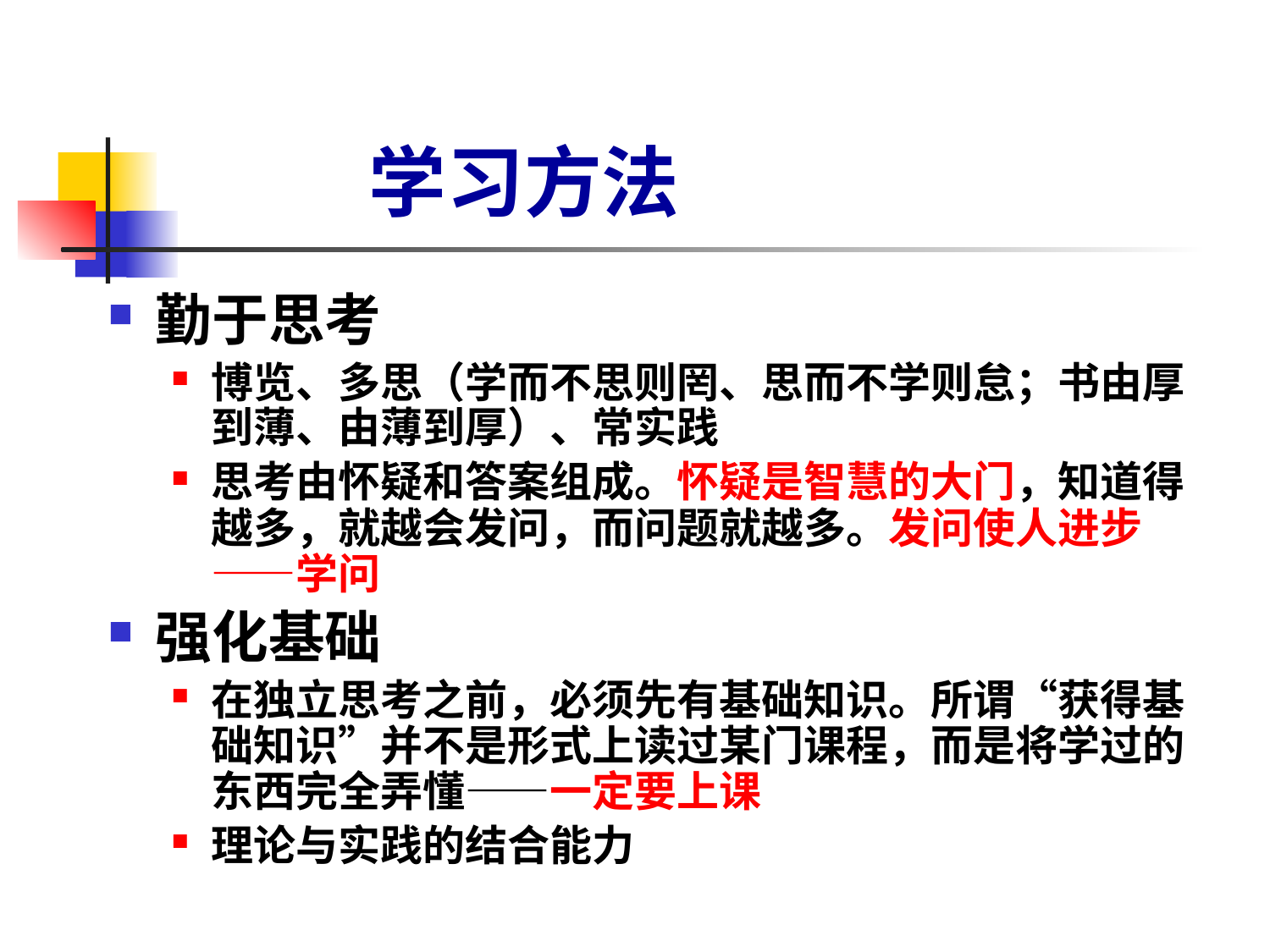

# 学习方法
勤于思考
博览、多思（学而不思则罔、思而不学则怠；书由厚到薄、由薄到厚）、常实践
思考由怀疑和答案组成。怀疑是智慧的大门，知道得越多，就越会发问，而问题就越多。发问使人进步——学问
强化基础
在独立思考之前，必须先有基础知识。所谓“获得基础知识”并不是形式上读过某门课程，而是将学过的东西完全弄懂——一定要上课
理论与实践的结合能力